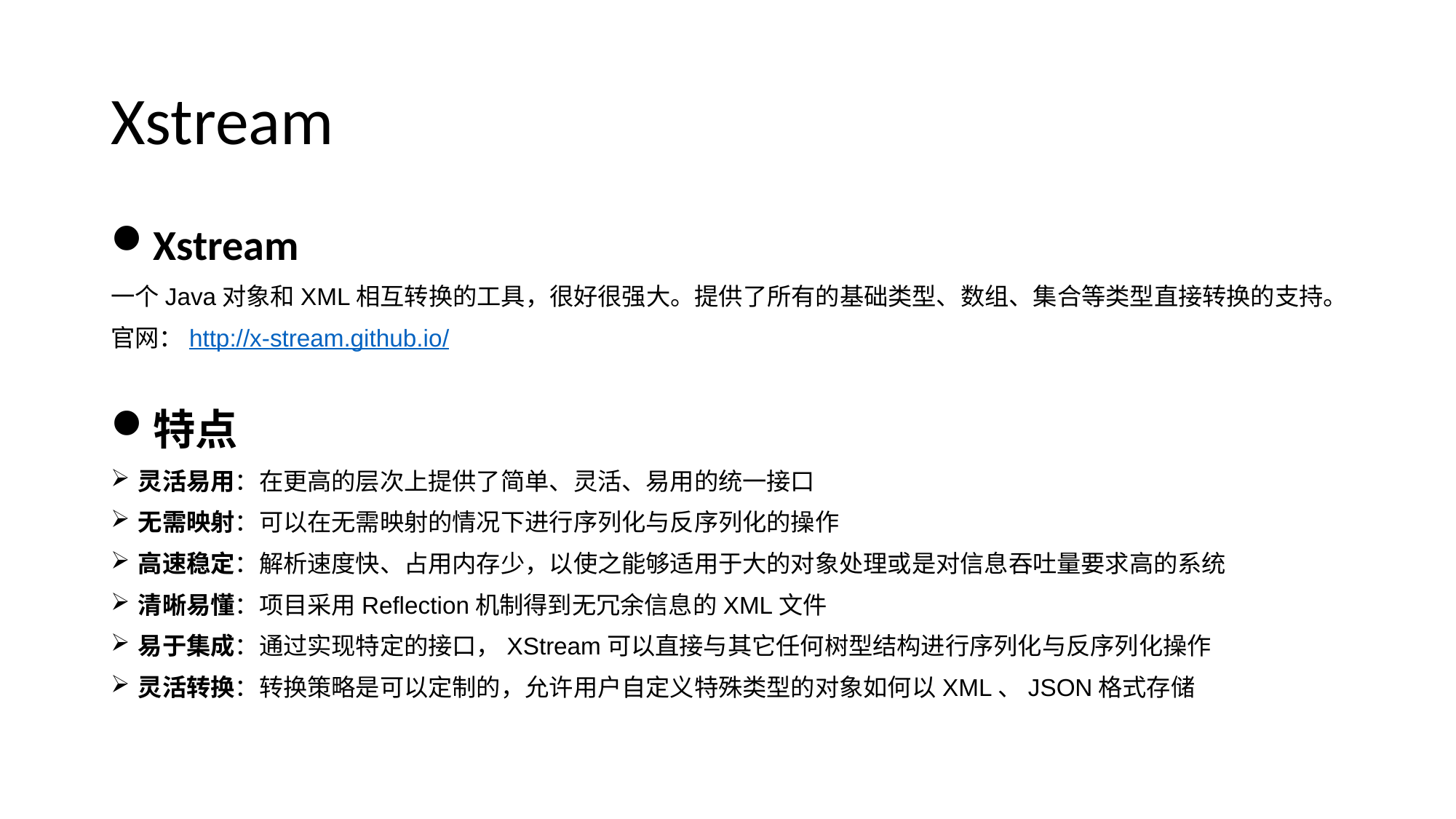

# Xstream
Xstream
一个Java对象和XML相互转换的工具，很好很强大。提供了所有的基础类型、数组、集合等类型直接转换的支持。
官网：http://x-stream.github.io/

特点
灵活易用：在更高的层次上提供了简单、灵活、易用的统一接口
无需映射：可以在无需映射的情况下进行序列化与反序列化的操作
高速稳定：解析速度快、占用内存少，以使之能够适用于大的对象处理或是对信息吞吐量要求高的系统
清晰易懂：项目采用Reflection机制得到无冗余信息的XML文件
易于集成：通过实现特定的接口，XStream可以直接与其它任何树型结构进行序列化与反序列化操作
灵活转换：转换策略是可以定制的，允许用户自定义特殊类型的对象如何以XML、JSON格式存储